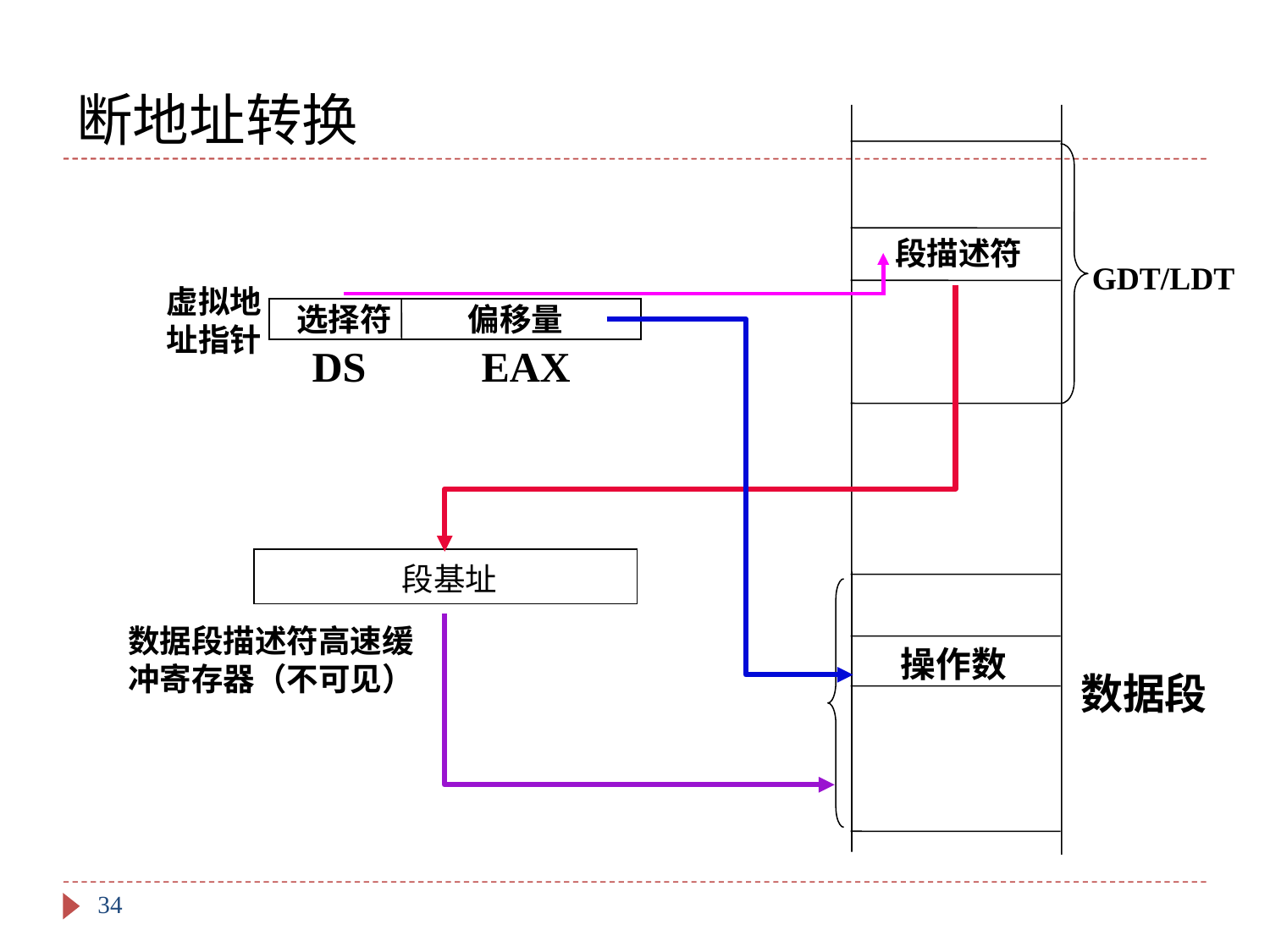

# 断地址转换

段描述符

GDT/LDT
虚拟地
址指针

偏移量
选择符

DS
EAX

段基址

数据段描述符高速缓
冲寄存器（不可见）

操作数
数据段

34